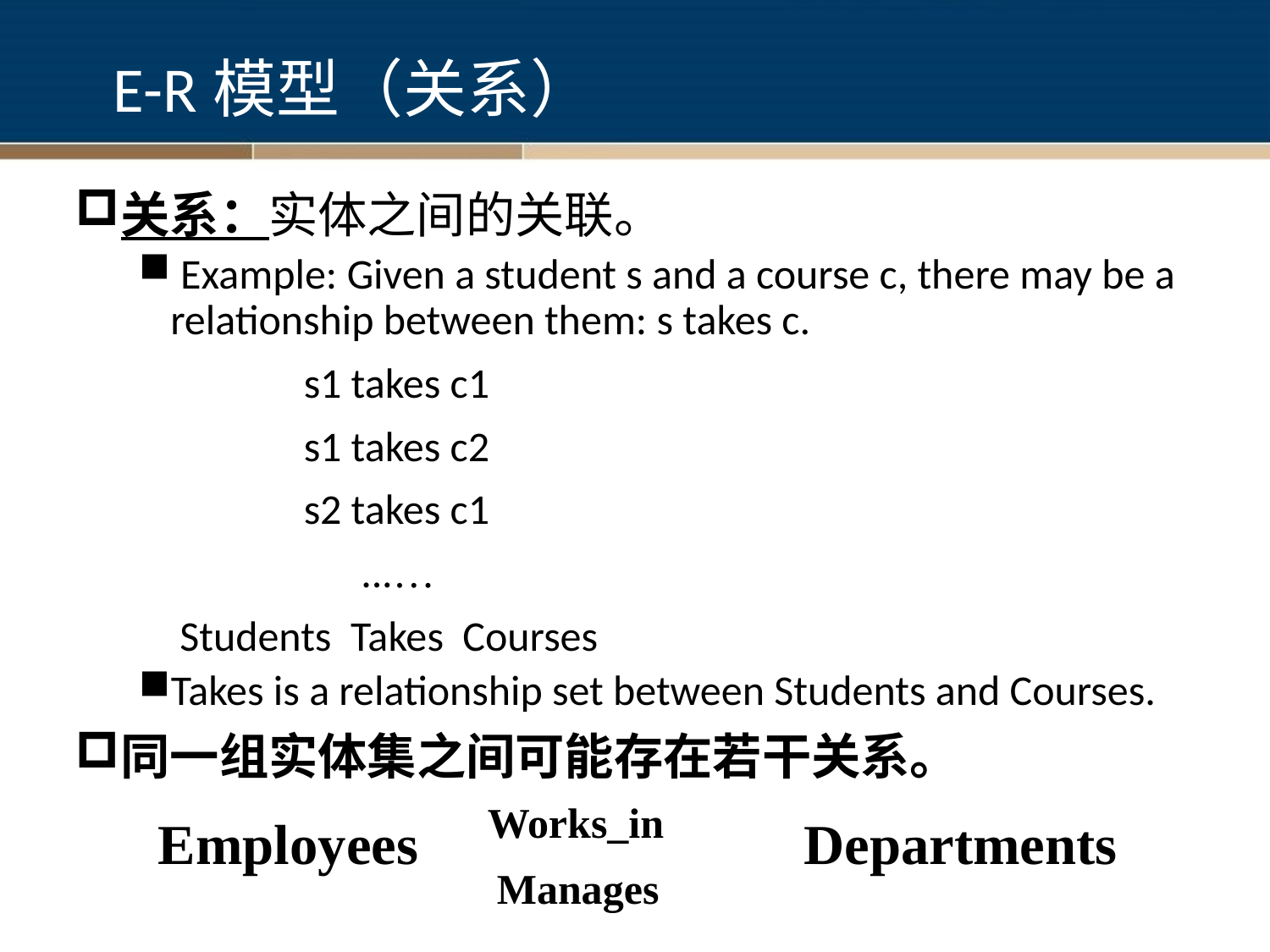

E-R模型（关系）
关系：实体之间的关联。
 Example: Given a student s and a course c, there may be a relationship between them: s takes c.
                        s1 takes c1
                        s1 takes c2
                        s2 takes c1
                              ...…
           Students  Takes  Courses
Takes is a relationship set between Students and Courses.
同一组实体集之间可能存在若干关系。

Works_in
Employees
Departments
 Manages